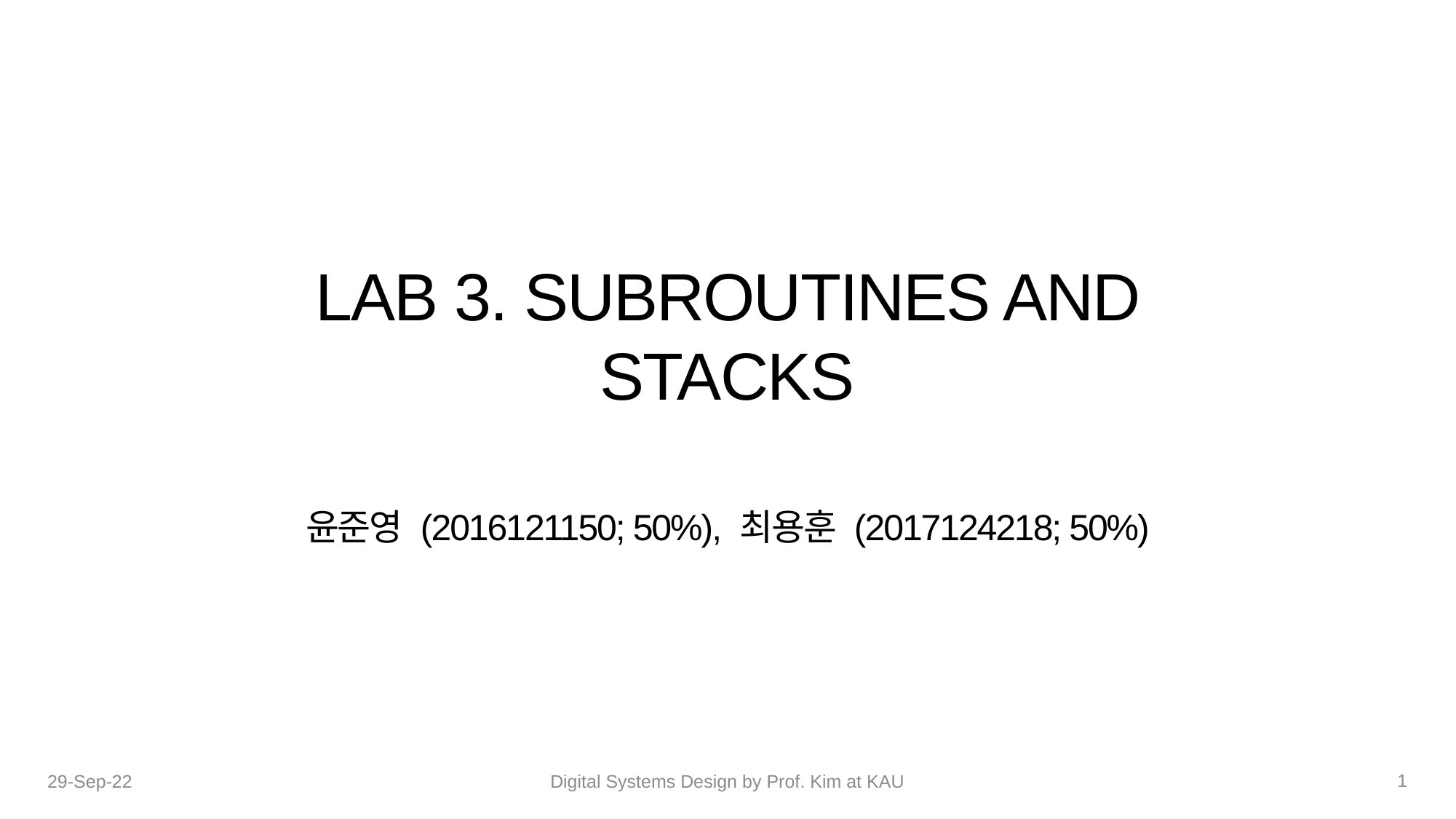

# Lab 3. Subroutines and Stacks
윤준영 (2016121150; 50%), 최용훈 (2017124218; 50%)
1
29-Sep-22
Digital Systems Design by Prof. Kim at KAU